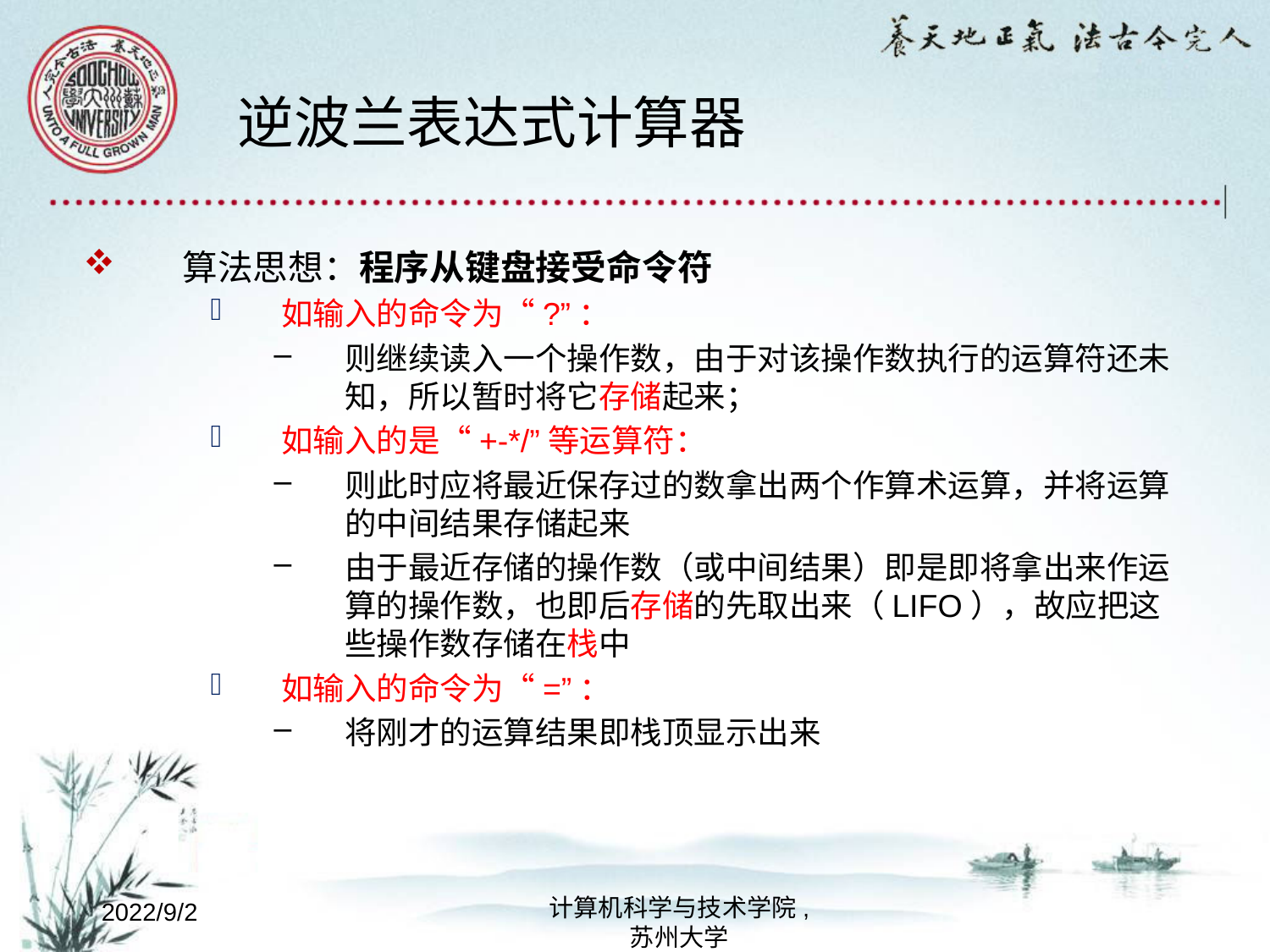

# 逆波兰表达式计算器
算法思想：程序从键盘接受命令符
如输入的命令为“?”：
则继续读入一个操作数，由于对该操作数执行的运算符还未知，所以暂时将它存储起来；
如输入的是“+-*/”等运算符：
则此时应将最近保存过的数拿出两个作算术运算，并将运算的中间结果存储起来
由于最近存储的操作数（或中间结果）即是即将拿出来作运算的操作数，也即后存储的先取出来（LIFO），故应把这些操作数存储在栈中
如输入的命令为“=”：
将刚才的运算结果即栈顶显示出来
计算机科学与技术学院,
苏州大学
2022/9/2